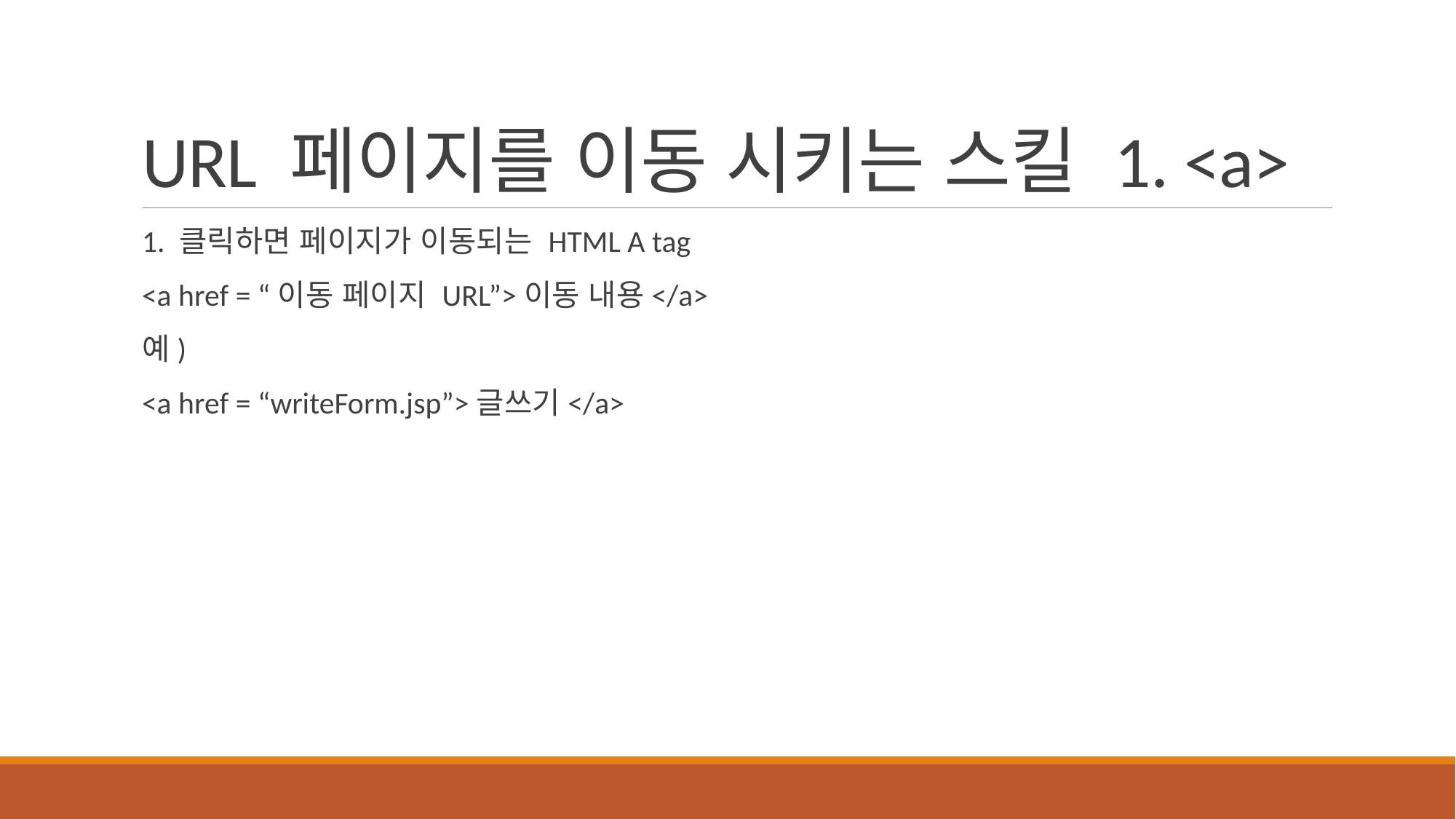

# URL 페이지를 이동 시키는 스킬 1. <a>
1. 클릭하면 페이지가 이동되는 HTML A tag
<a href = “이동 페이지 URL”>이동 내용</a>
예)
<a href = “writeForm.jsp”>글쓰기</a>